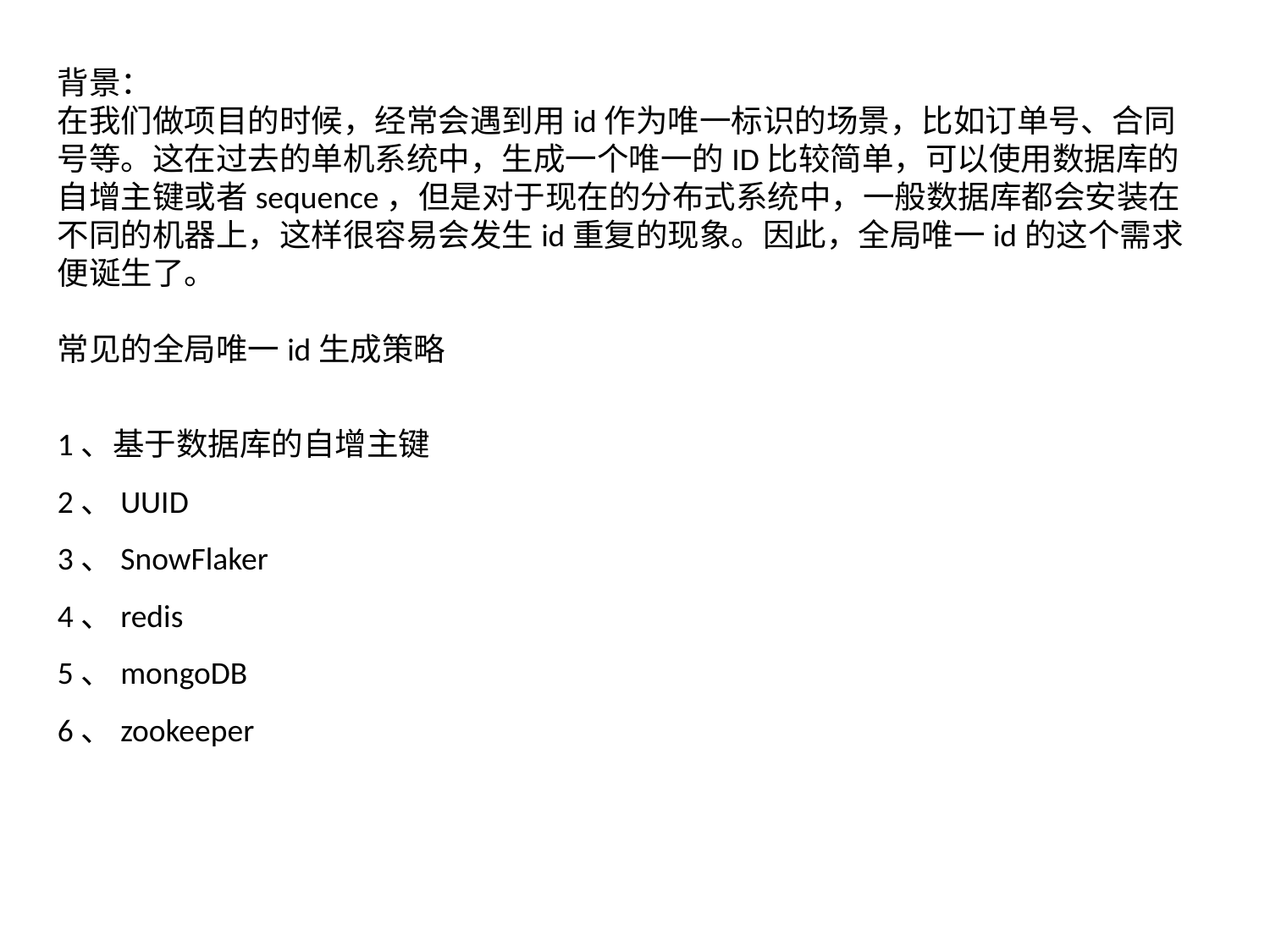

背景：
在我们做项目的时候，经常会遇到用id作为唯一标识的场景，比如订单号、合同号等。这在过去的单机系统中，生成一个唯一的ID比较简单，可以使用数据库的自增主键或者sequence，但是对于现在的分布式系统中，一般数据库都会安装在不同的机器上，这样很容易会发生id重复的现象。因此，全局唯一id的这个需求便诞生了。

常见的全局唯一id生成策略

1、基于数据库的自增主键
2、UUID
3、SnowFlaker
4、redis
5、mongoDB
6、zookeeper